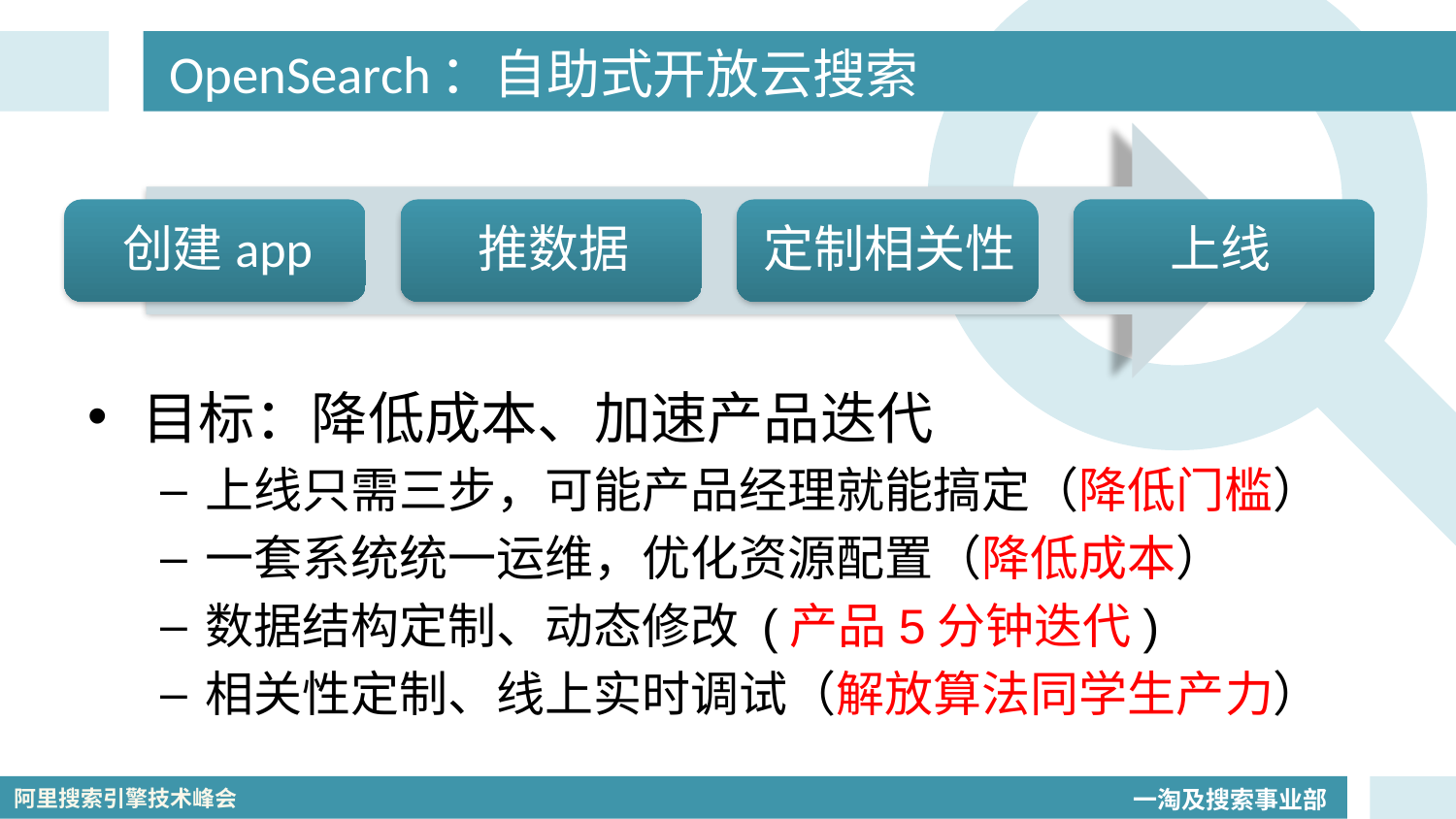

# OpenSearch：自助式开放云搜索
创建app
推数据
定制相关性
上线
目标：降低成本、加速产品迭代
上线只需三步，可能产品经理就能搞定（降低门槛）
一套系统统一运维，优化资源配置（降低成本）
数据结构定制、动态修改 (产品5分钟迭代)
相关性定制、线上实时调试（解放算法同学生产力）